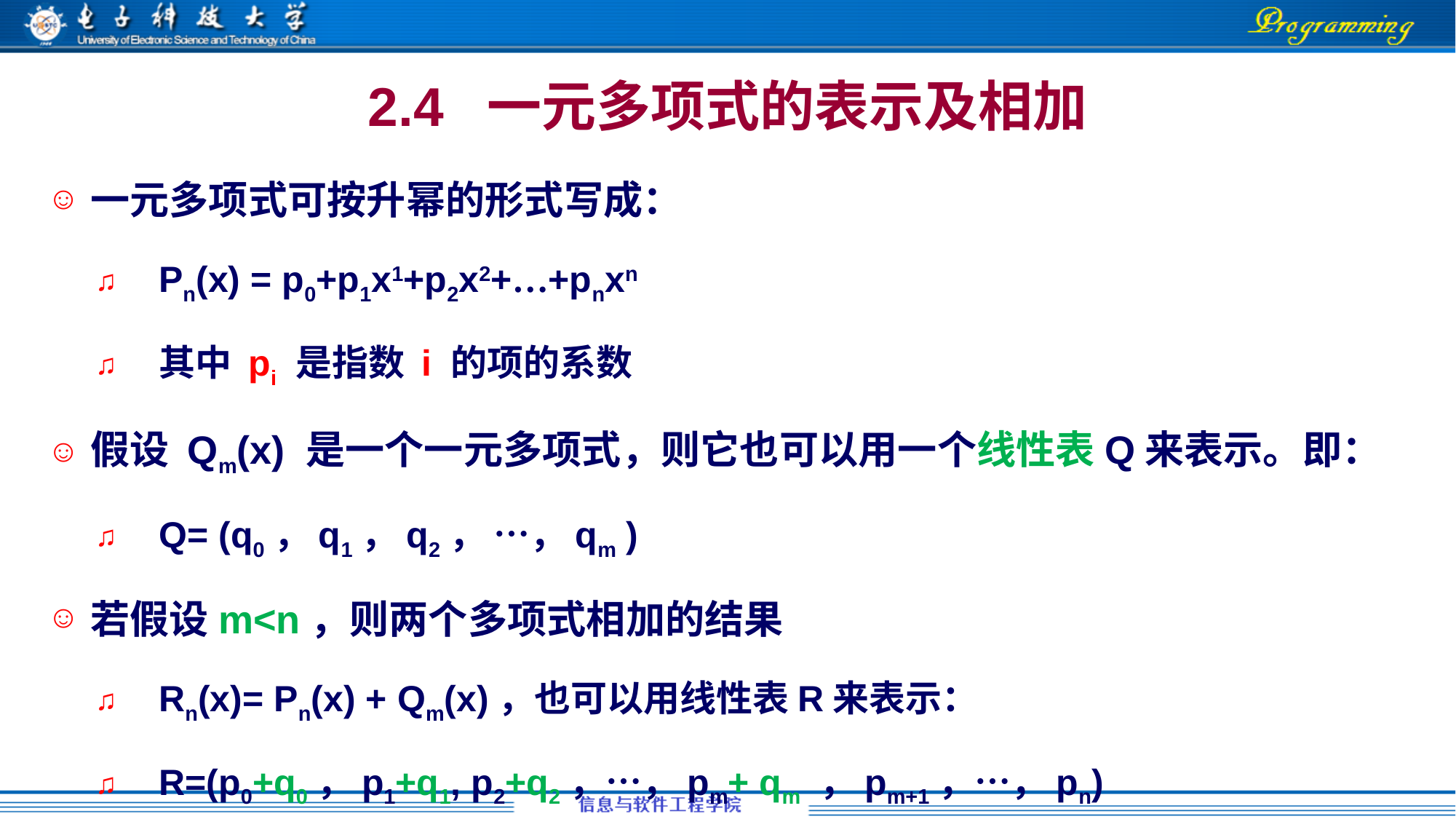

# 2.4  一元多项式的表示及相加
一元多项式可按升幂的形式写成：
Pn(x) = p0+p1x1+p2x2+…+pnxn
其中 pi 是指数 i 的项的系数
假设 Qm(x) 是一个一元多项式，则它也可以用一个线性表Q来表示。即：
Q= (q0，q1，q2， …，qm )
若假设m<n，则两个多项式相加的结果
Rn(x)= Pn(x) + Qm(x)，也可以用线性表R来表示：
R=(p0+q0，p1+q1, p2+q2，…，pm+ qm ，pm+1，…，pn)